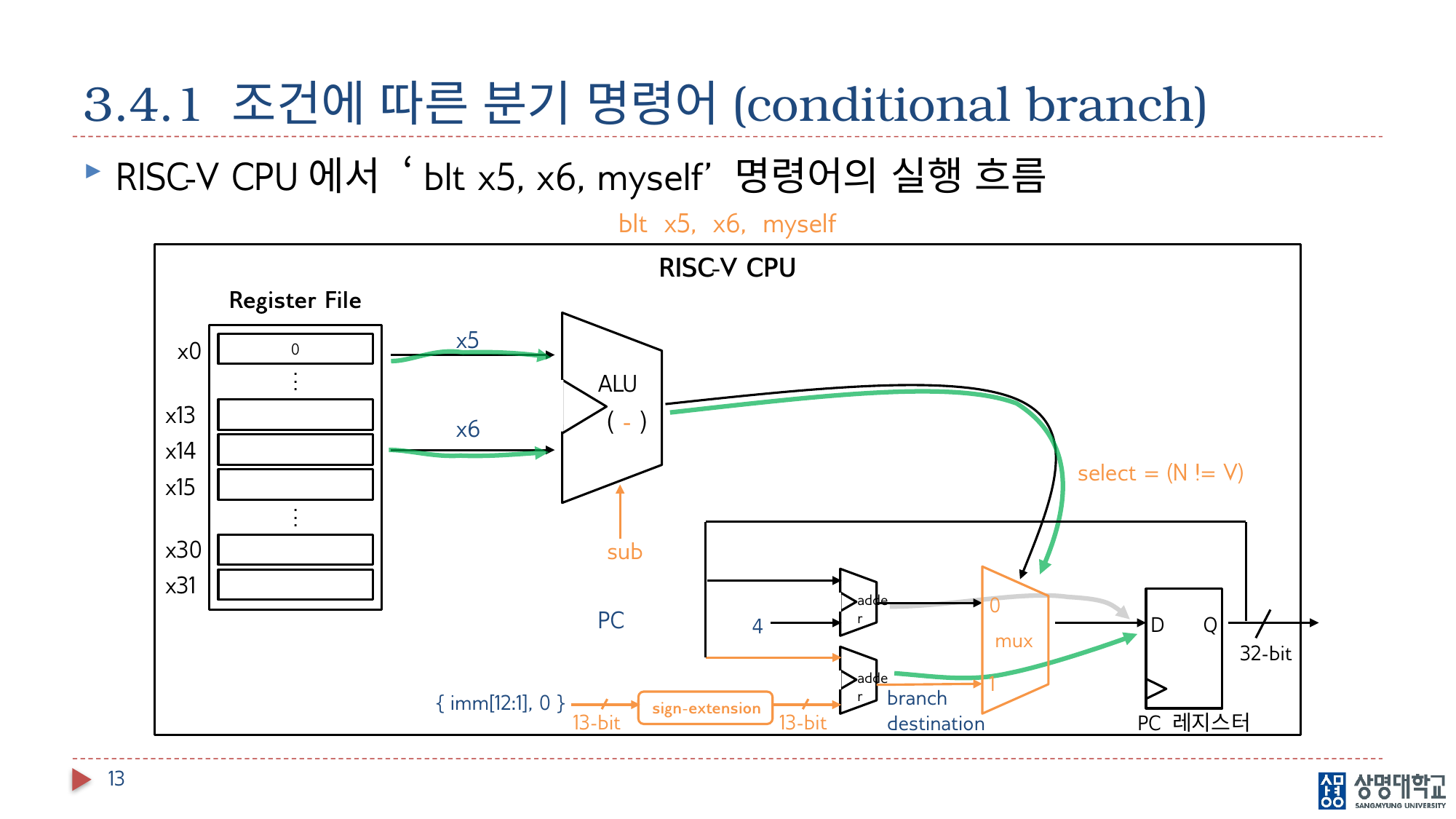

# 3.4.1 조건에 따른 분기 명령어(conditional branch)

RISC-V CPU에서  ‘blt x5, x6, myself’ 명령어의 실행 흐름

blt  x5,  x6,  myself
RISC-V CPU

Register File

x5

x0
0

ALU
.
.
.

x13
( - )

x6
x14

select = (N != V)
x15

.
.
.
x30
sub

x31

adder
0

PC
D
Q
4

mux

32-bit

adder
1
branch
destination

{ imm[12:1], 0 }

sign-extension
13-bit
13-bit
PC 레지스터
13